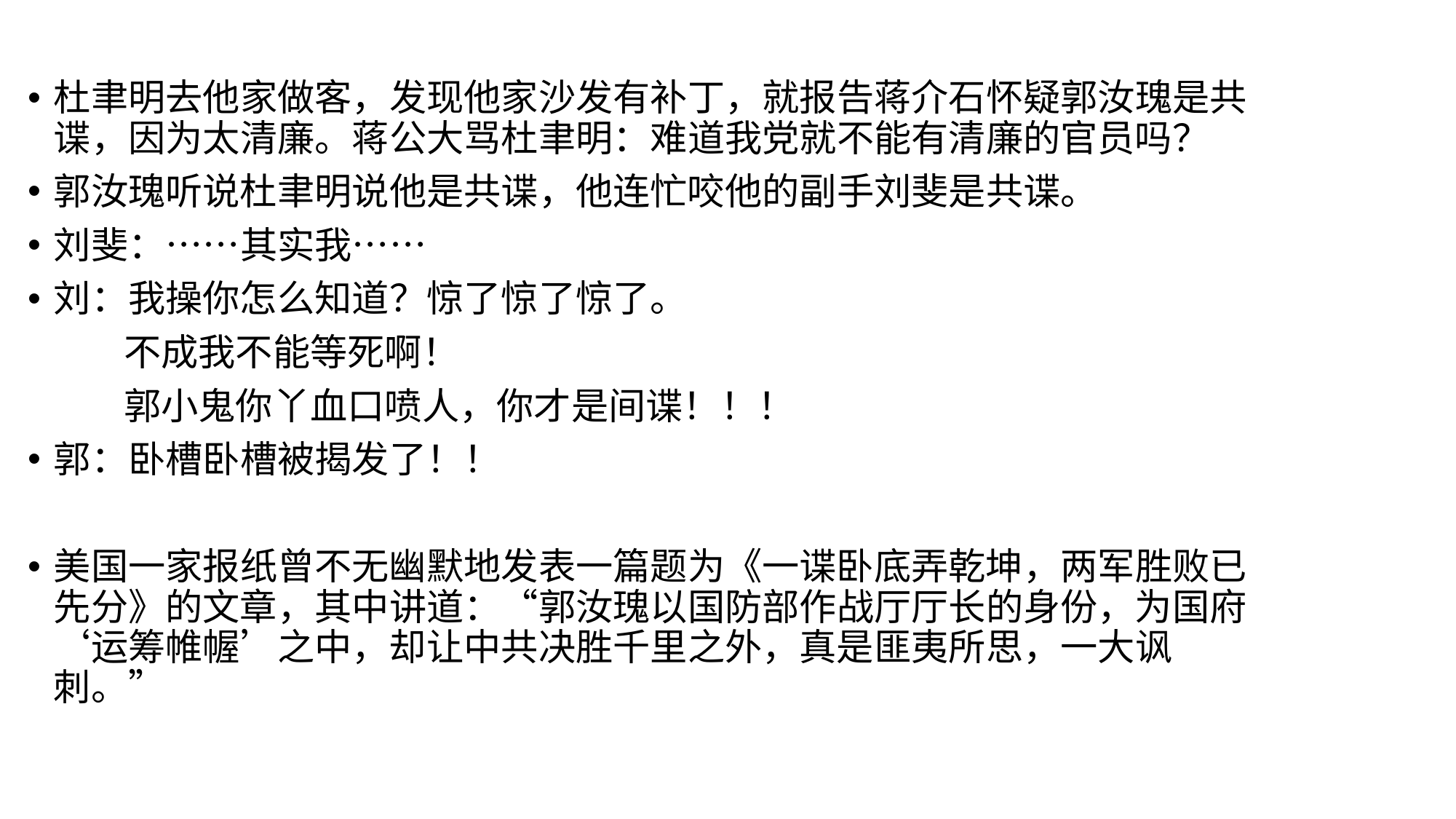

杜聿明去他家做客，发现他家沙发有补丁，就报告蒋介石怀疑郭汝瑰是共谍，因为太清廉。蒋公大骂杜聿明：难道我党就不能有清廉的官员吗？
郭汝瑰听说杜聿明说他是共谍，他连忙咬他的副手刘斐是共谍。
刘斐：……其实我……
刘：我操你怎么知道？惊了惊了惊了。
	不成我不能等死啊！
	郭小鬼你丫血口喷人，你才是间谍！！！
郭：卧槽卧槽被揭发了！！

美国一家报纸曾不无幽默地发表一篇题为《一谍卧底弄乾坤，两军胜败已先分》的文章，其中讲道：“郭汝瑰以国防部作战厅厅长的身份，为国府‘运筹帷幄’之中，却让中共决胜千里之外，真是匪夷所思，一大讽刺。”